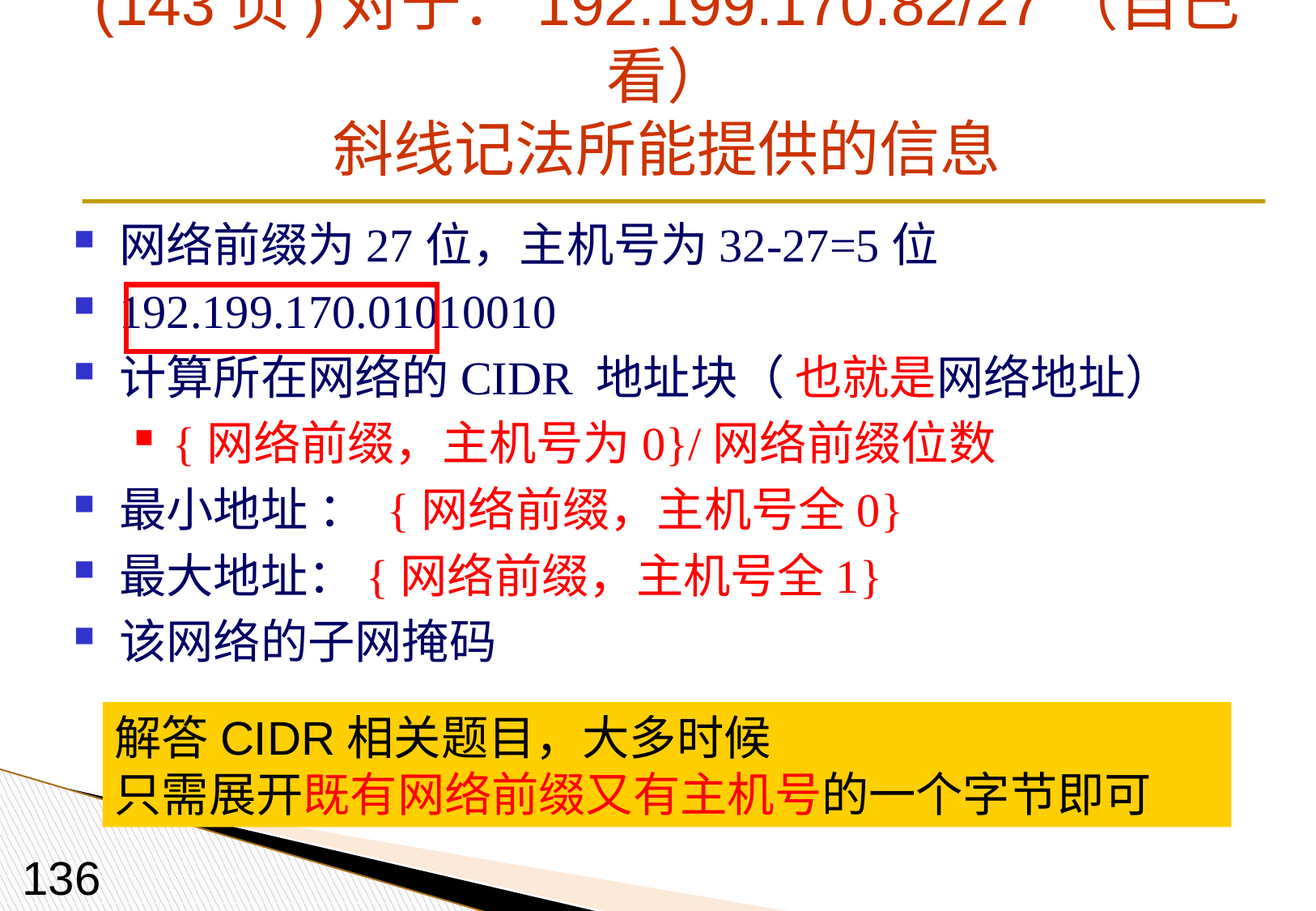

# (143页)对于：192.199.170.82/27（自己看） 斜线记法所能提供的信息
网络前缀为27位，主机号为32-27=5位
192.199.170.01010010
计算所在网络的CIDR 地址块（ 也就是网络地址）
{网络前缀，主机号为0}/网络前缀位数
最小地址 ： {网络前缀，主机号全0}
最大地址：{网络前缀，主机号全1}
该网络的子网掩码

解答CIDR相关题目，大多时候
只需展开既有网络前缀又有主机号的一个字节即可
136